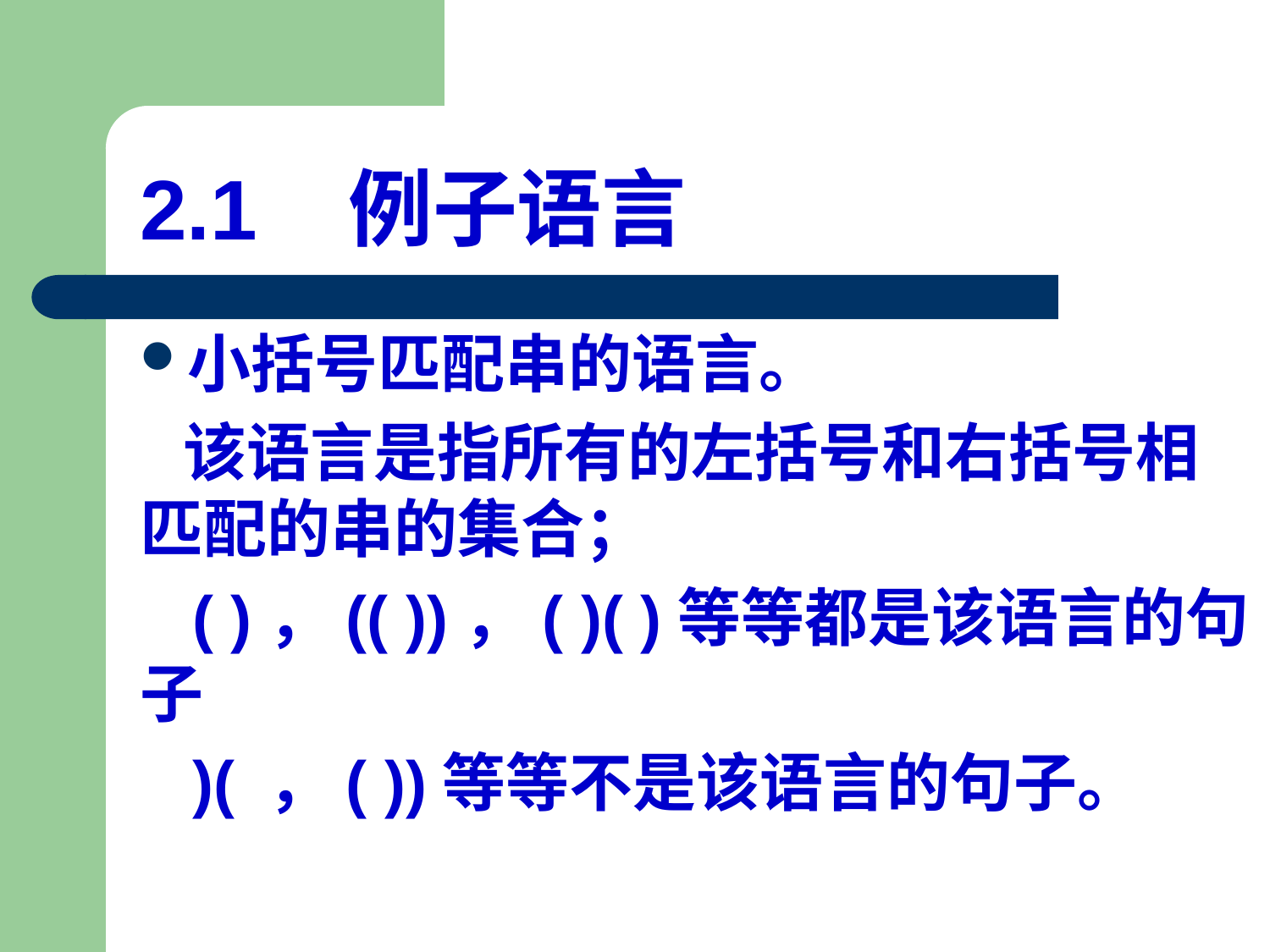

# 2.1   例子语言
小括号匹配串的语言。
  该语言是指所有的左括号和右括号相匹配的串的集合；
   ( )，(( ))，( )( )等等都是该语言的句子
   )( ，( ))等等不是该语言的句子。